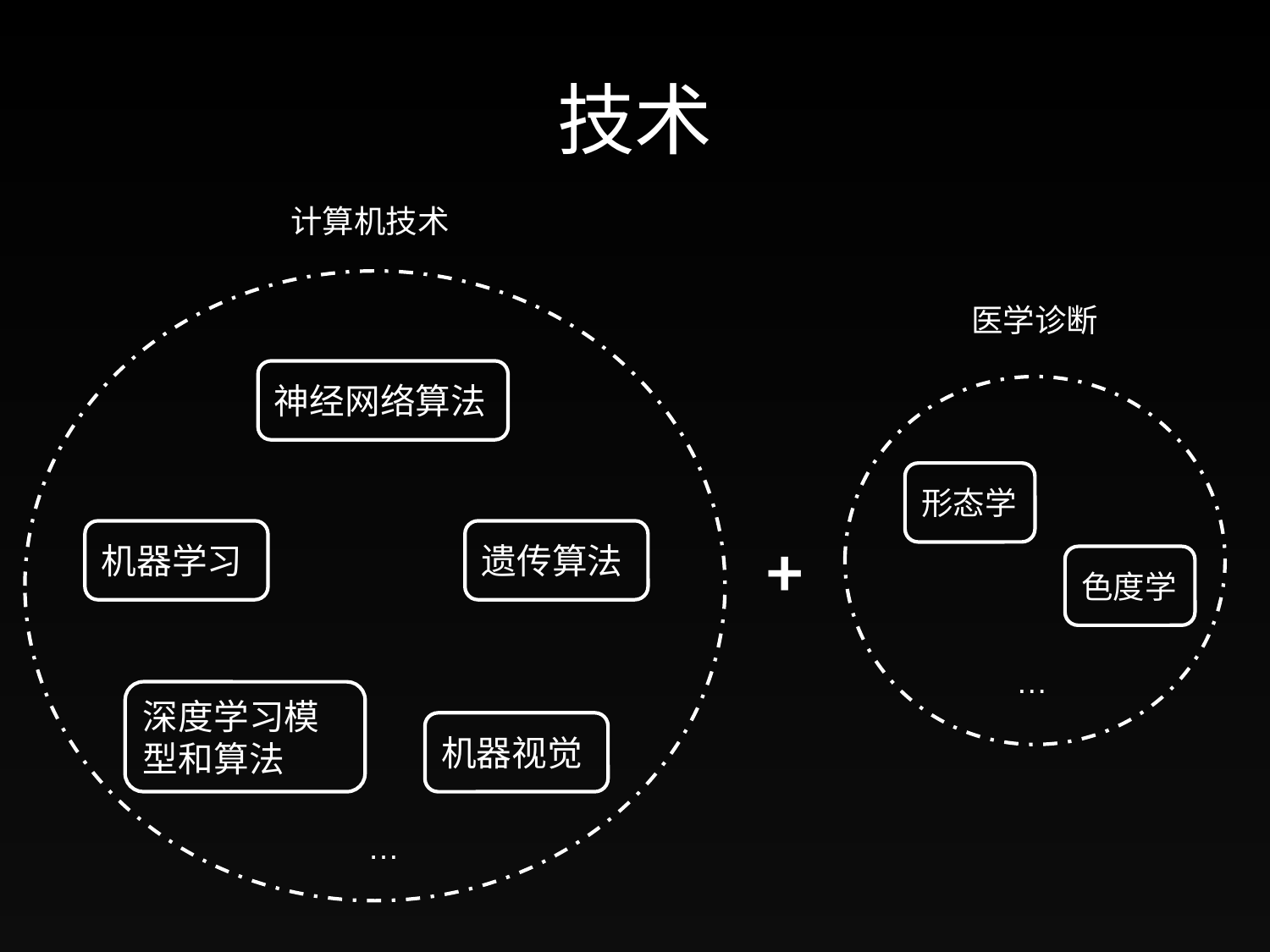

# 技术
计算机技术

神经网络算法
机器学习
遗传算法
深度学习模型和算法
机器视觉
…
医学诊断

形态学
色度学
…
+